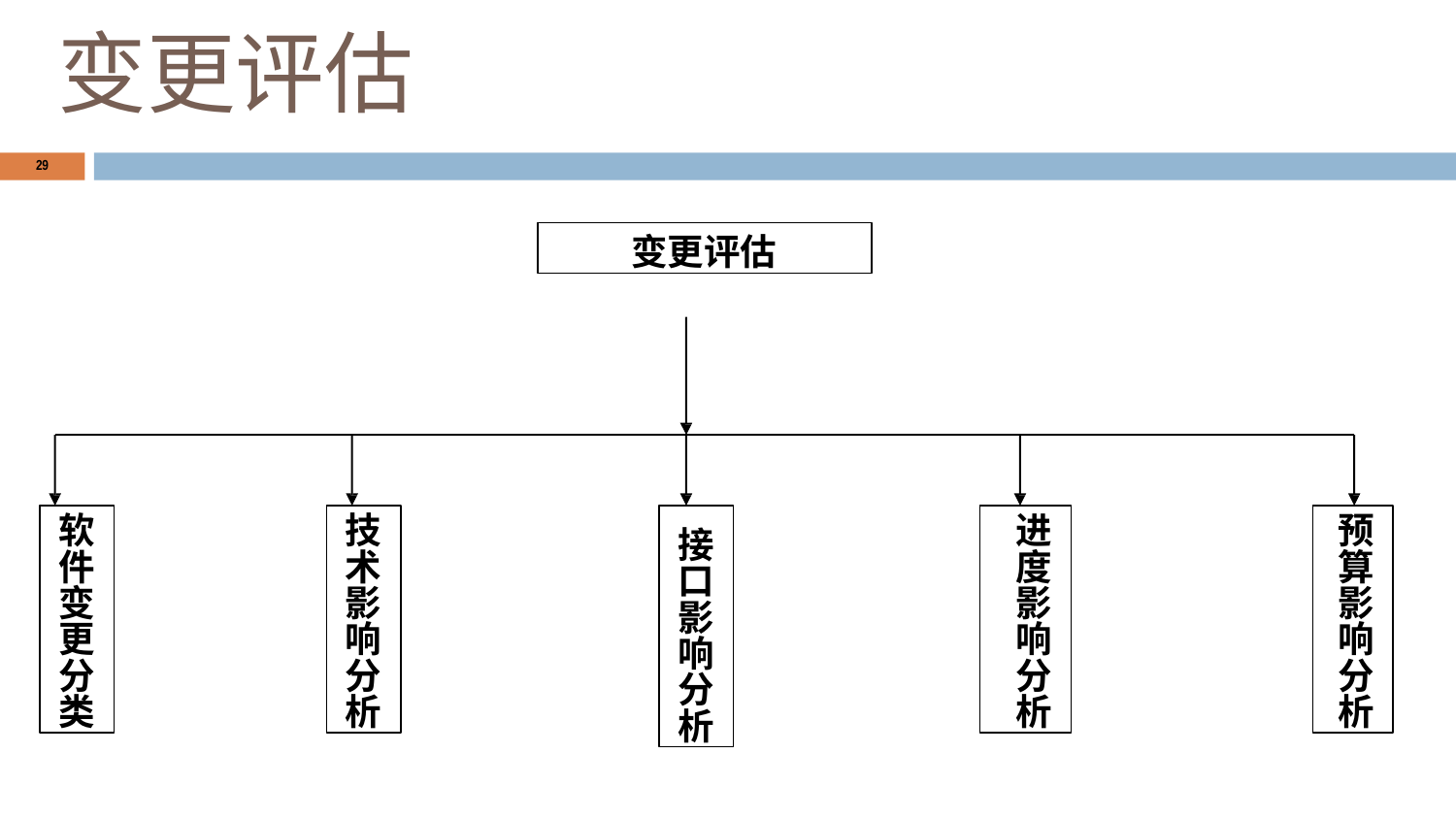

# 变更评估
29
变更评估

软 件 变 更 分 类
技 术 影 响 分 析
接 口 影 响 分 析
进 度 影 响 分 析
预 算 影 响 分 析